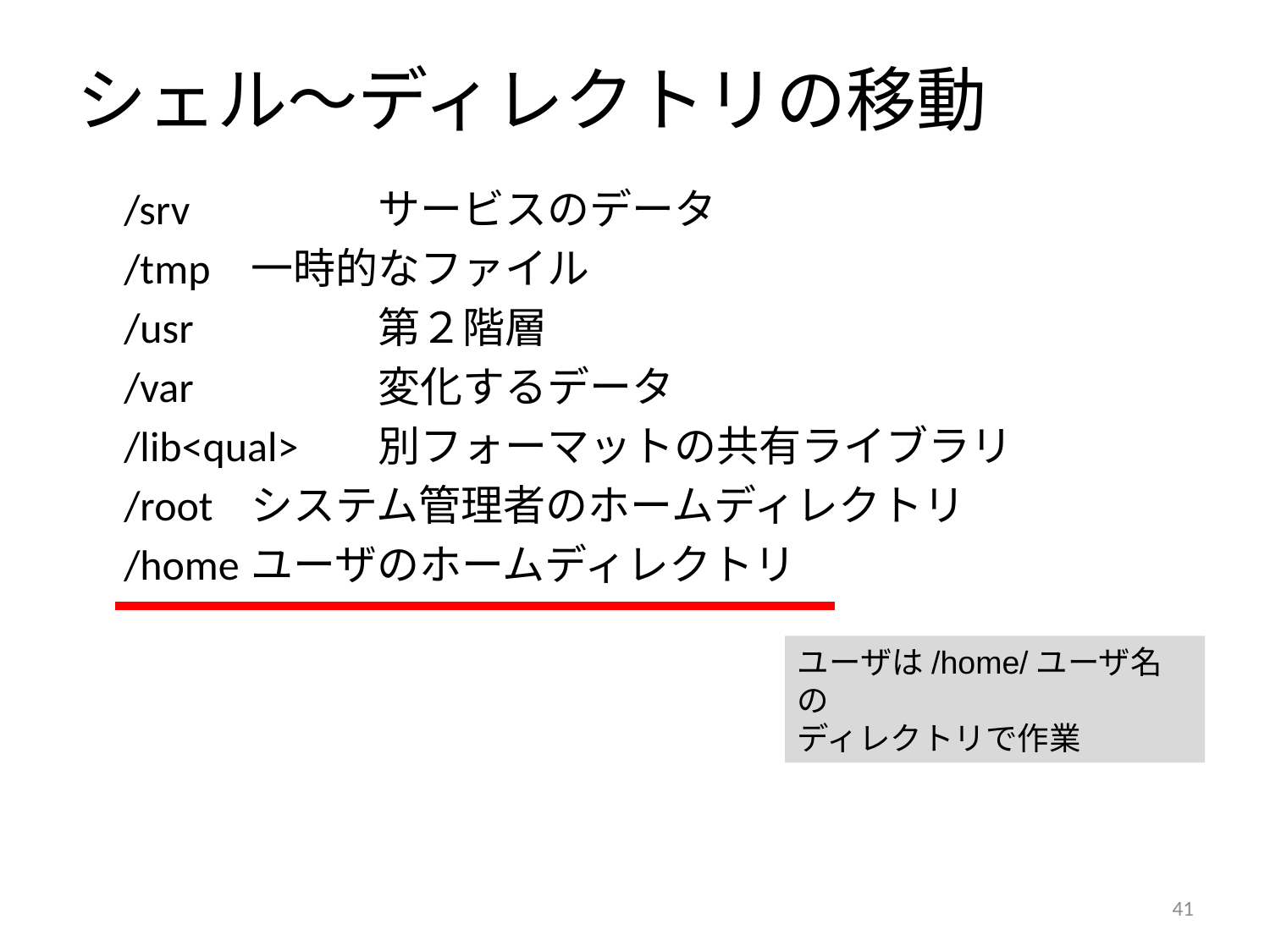

# シェル～ディレクトリの移動
	/srv		サービスのデータ
	/tmp	一時的なファイル
	/usr		第２階層
	/var		変化するデータ
	/lib<qual>	別フォーマットの共有ライブラリ
	/root	システム管理者のホームディレクトリ
	/home	ユーザのホームディレクトリ
ユーザは/home/ユーザ名の
ディレクトリで作業
41